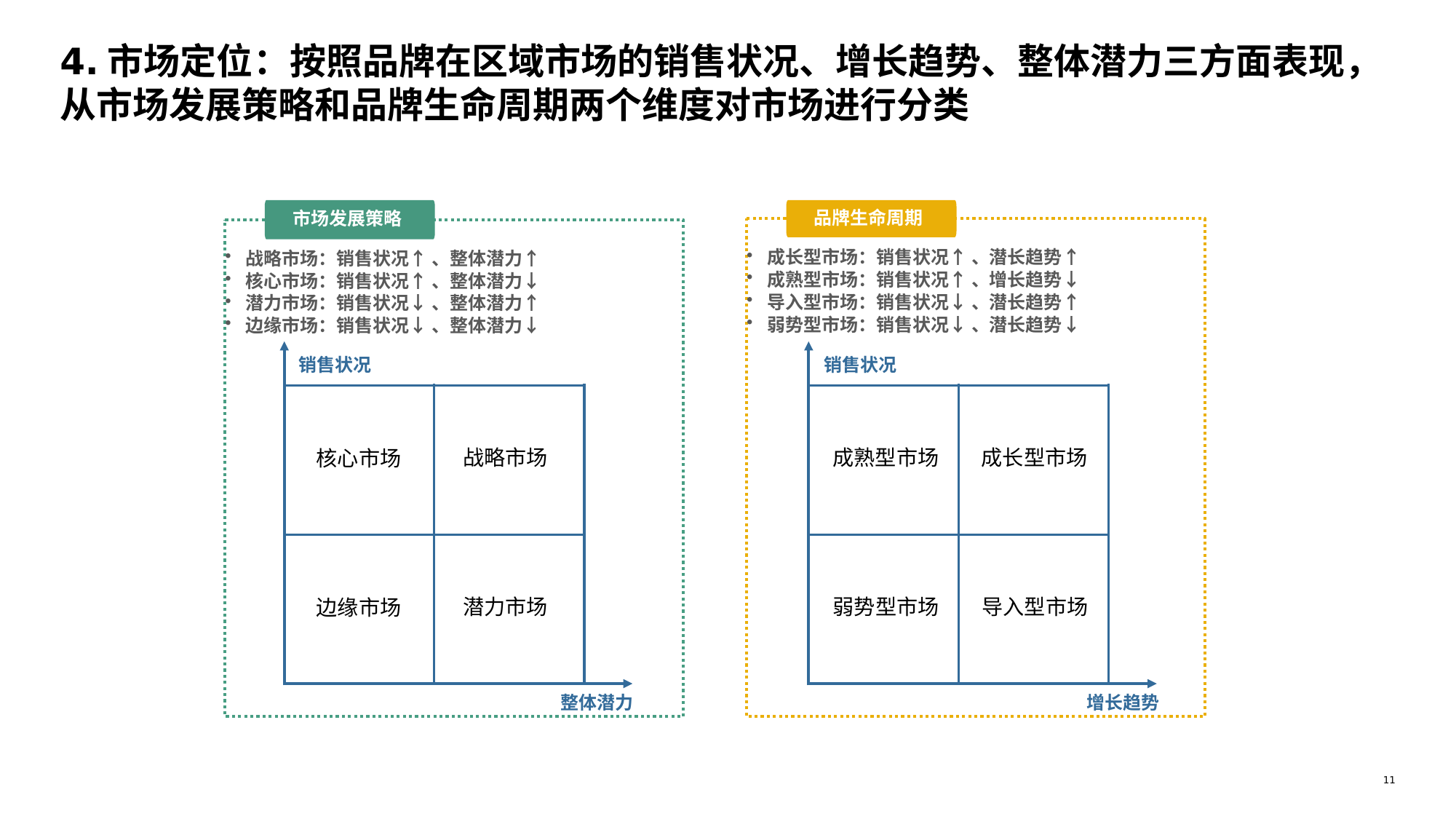

# 4.市场定位：按照品牌在区域市场的销售状况、增长趋势、整体潜力三方面表现，从市场发展策略和品牌生命周期两个维度对市场进行分类
市场发展策略
品牌生命周期
成长型市场：销售状况↑ 、潜长趋势↑
成熟型市场：销售状况↑ 、增长趋势↓
导入型市场：销售状况↓ 、潜长趋势↑
弱势型市场：销售状况↓ 、潜长趋势↓

战略市场：销售状况↑ 、整体潜力↑
核心市场：销售状况↑ 、整体潜力↓
潜力市场：销售状况↓ 、整体潜力↑
边缘市场：销售状况↓ 、整体潜力↓
销售状况
战略市场
核心市场
潜力市场
边缘市场
整体潜力
销售状况
成长型市场
成熟型市场
导入型市场
弱势型市场
增长趋势